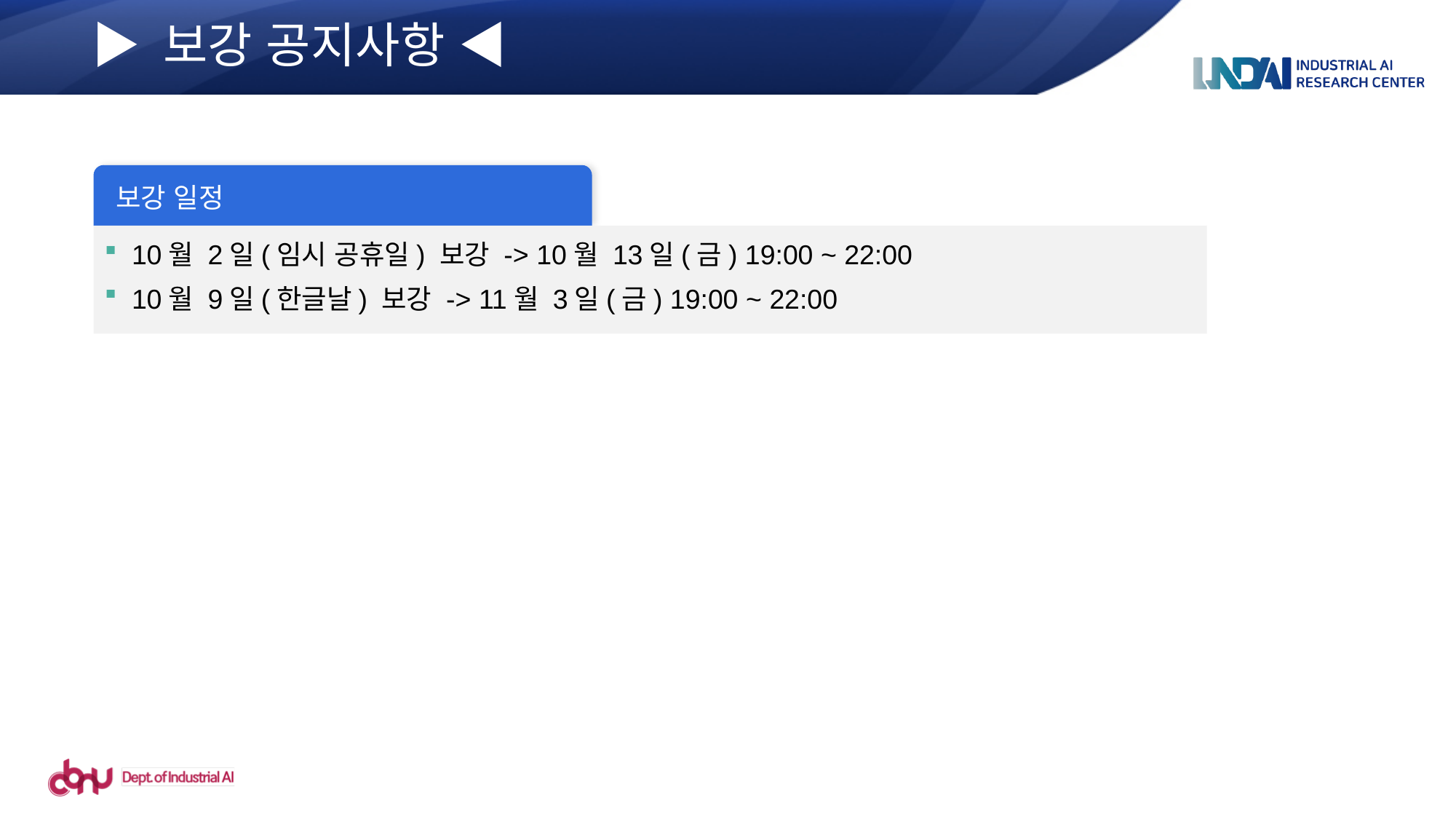

▶ 보강 공지사항 ◀
보강 일정
10월 2일(임시 공휴일) 보강 -> 10월 13일(금) 19:00 ~ 22:00
10월 9일(한글날) 보강 -> 11월 3일(금) 19:00 ~ 22:00